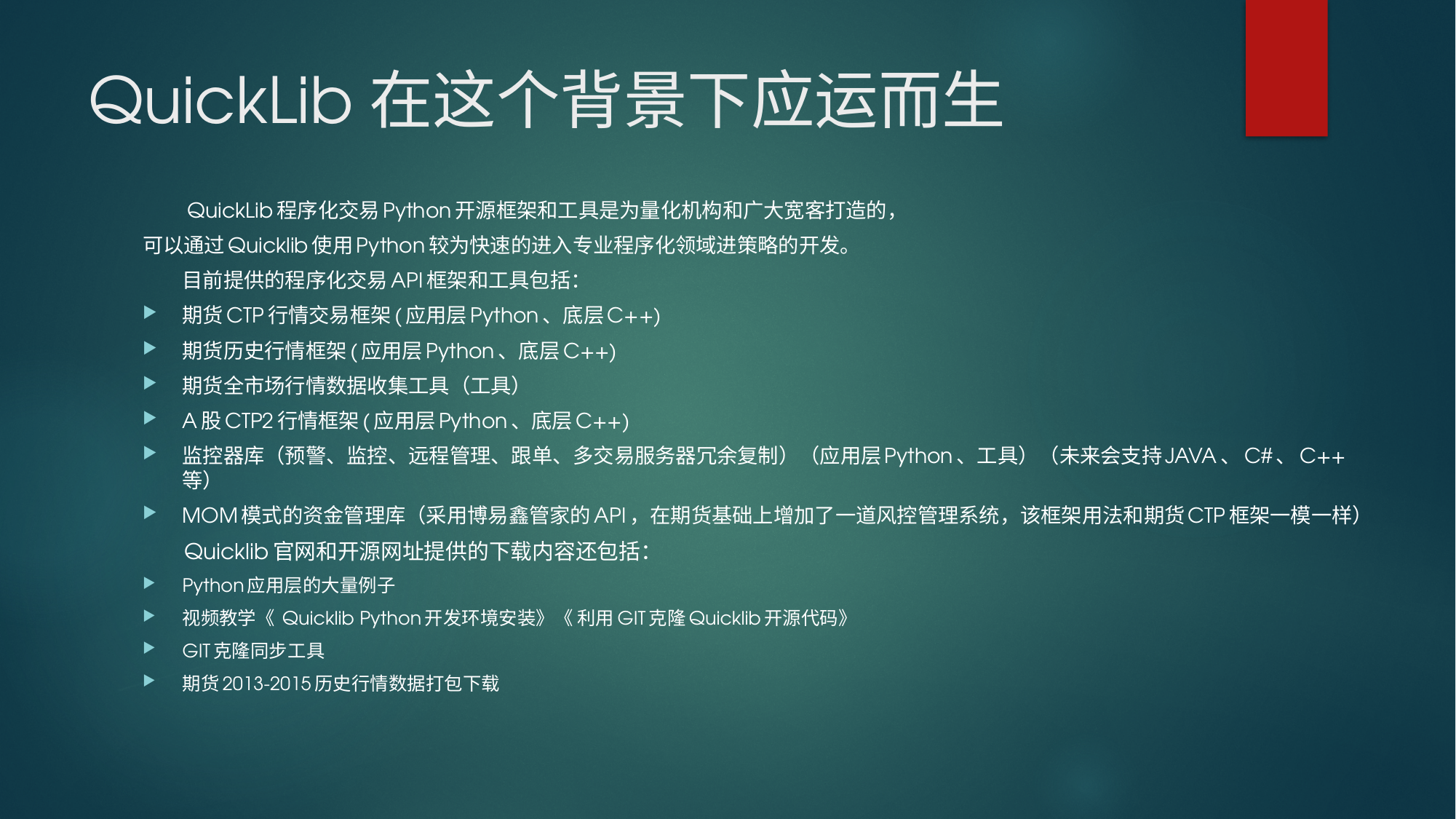

# QuickLib在这个背景下应运而生
        QuickLib程序化交易Python开源框架和工具是为量化机构和广大宽客打造的，
可以通过Quicklib使用Python较为快速的进入专业程序化领域进策略的开发。
        目前提供的程序化交易API框架和工具包括：
期货CTP行情交易框架(应用层Python、底层C++)
期货历史行情框架(应用层Python、底层C++)
期货全市场行情数据收集工具（工具）
A股CTP2行情框架(应用层Python、底层C++)
监控器库（预警、监控、远程管理、跟单、多交易服务器冗余复制）（应用层Python、工具）（未来会支持JAVA、C#、C++等）
MOM模式的资金管理库（采用博易鑫管家的API，在期货基础上增加了一道风控管理系统，该框架用法和期货CTP框架一模一样）
       Quicklib官网和开源网址提供的下载内容还包括：
Python应用层的大量例子
视频教学《 Quicklib Python开发环境安装》《 利用GIT克隆Quicklib开源代码》
GIT克隆同步工具
期货2013-2015历史行情数据打包下载